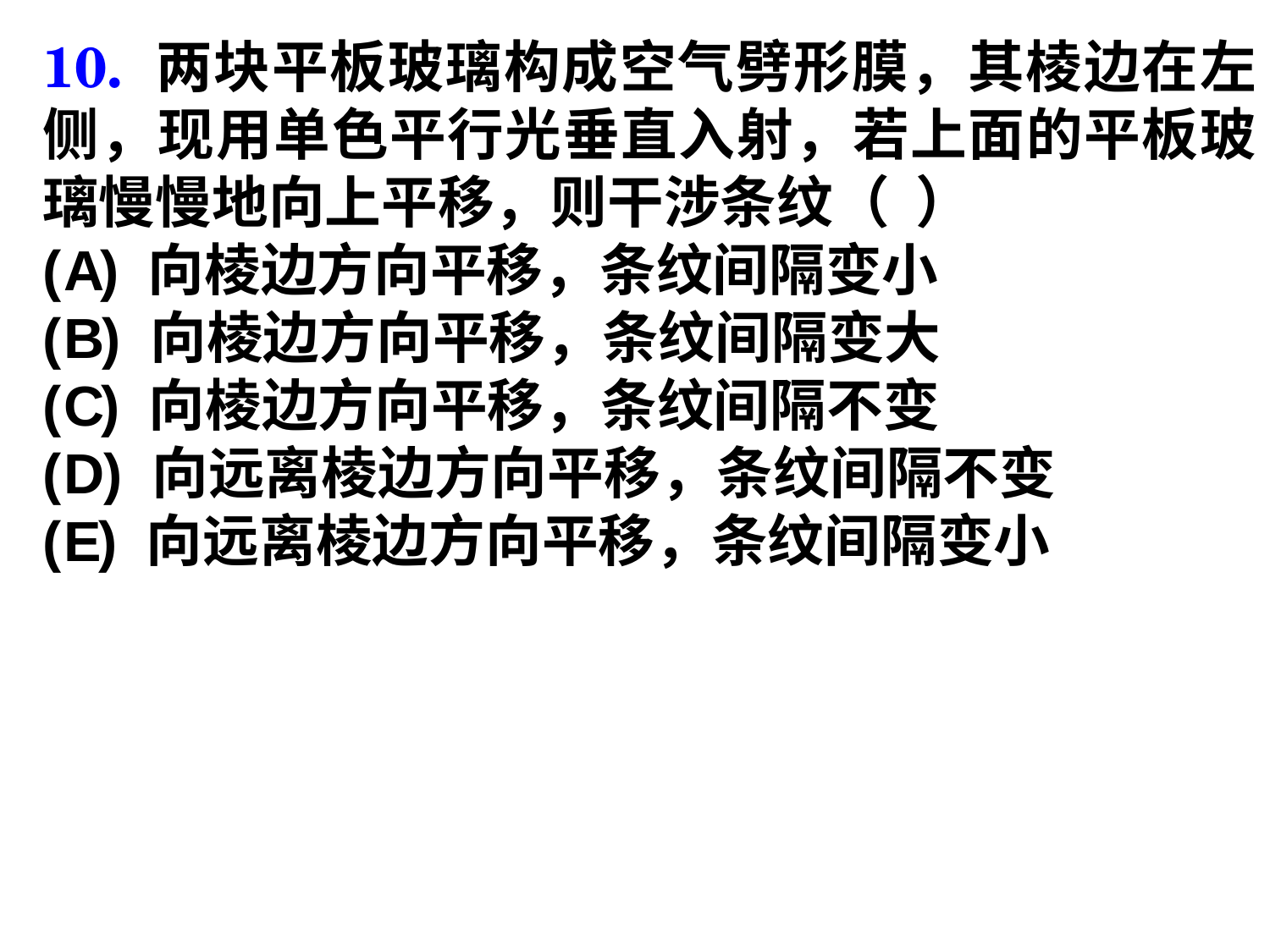

10. 两块平板玻璃构成空气劈形膜，其棱边在左侧，现用单色平行光垂直入射，若上面的平板玻璃慢慢地向上平移，则干涉条纹（  ）
 向棱边方向平移，条纹间隔变小
 向棱边方向平移，条纹间隔变大
 向棱边方向平移，条纹间隔不变
 向远离棱边方向平移，条纹间隔不变
 向远离棱边方向平移，条纹间隔变小